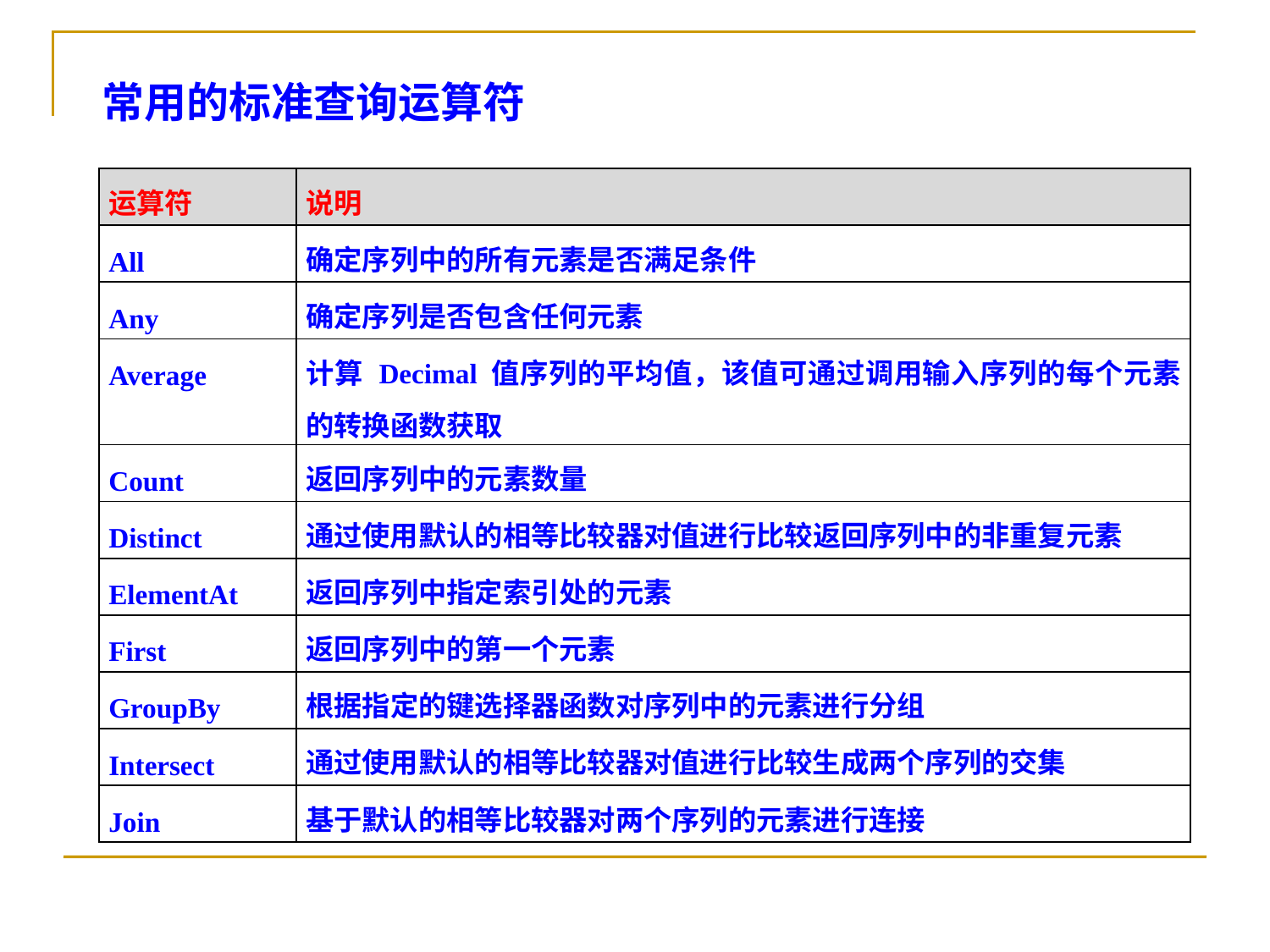

常用的标准查询运算符
| 运算符 | 说明 |
| --- | --- |
| All | 确定序列中的所有元素是否满足条件 |
| Any | 确定序列是否包含任何元素 |
| Average | 计算 Decimal 值序列的平均值，该值可通过调用输入序列的每个元素的转换函数获取 |
| Count | 返回序列中的元素数量 |
| Distinct | 通过使用默认的相等比较器对值进行比较返回序列中的非重复元素 |
| ElementAt | 返回序列中指定索引处的元素 |
| First | 返回序列中的第一个元素 |
| GroupBy | 根据指定的键选择器函数对序列中的元素进行分组 |
| Intersect | 通过使用默认的相等比较器对值进行比较生成两个序列的交集 |
| Join | 基于默认的相等比较器对两个序列的元素进行连接 |